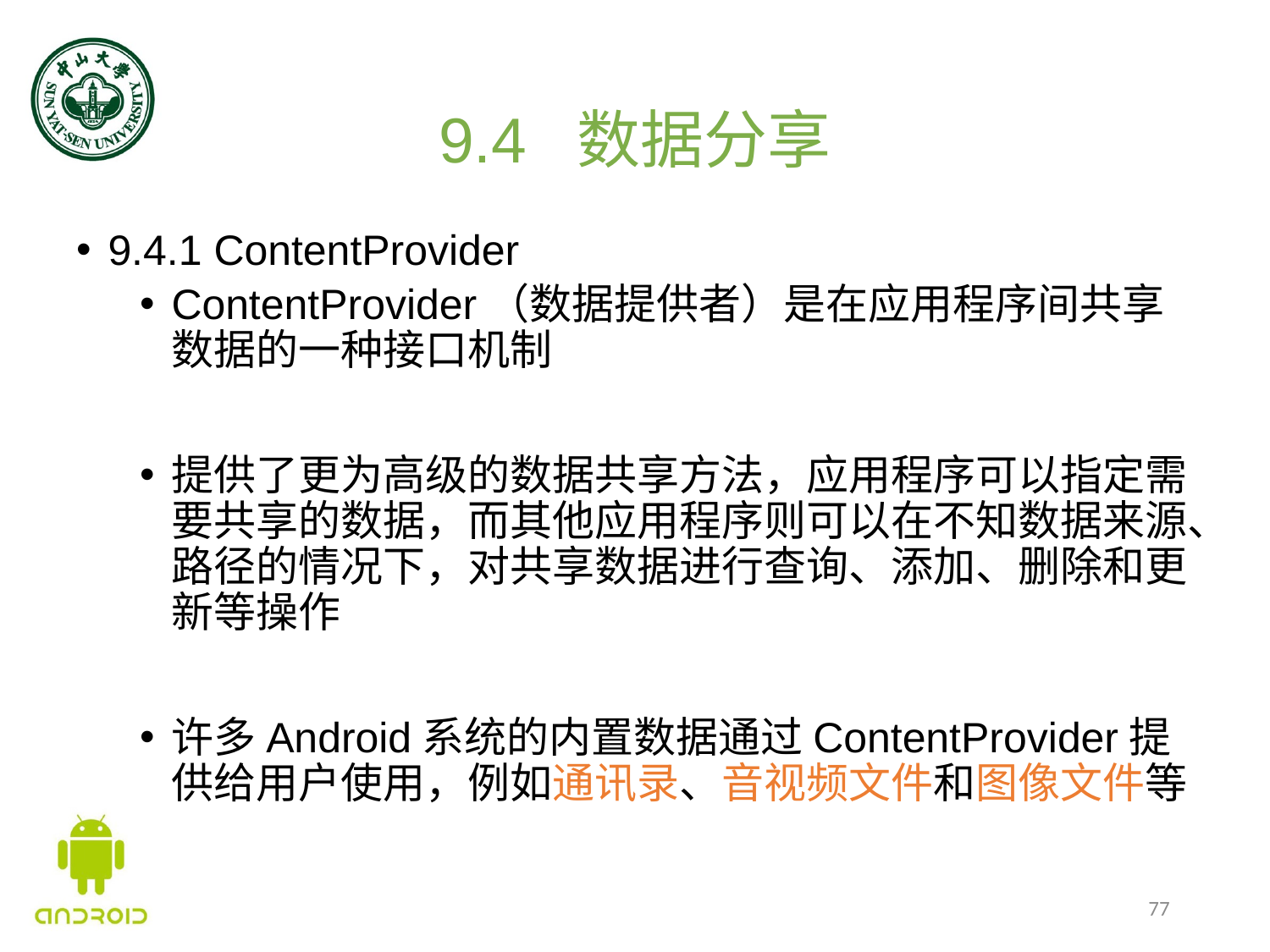

# 9.4  数据分享
9.4.1 ContentProvider
ContentProvider（数据提供者）是在应用程序间共享数据的一种接口机制

提供了更为高级的数据共享方法，应用程序可以指定需要共享的数据，而其他应用程序则可以在不知数据来源、路径的情况下，对共享数据进行查询、添加、删除和更新等操作

许多Android系统的内置数据通过ContentProvider提供给用户使用，例如通讯录、音视频文件和图像文件等

77